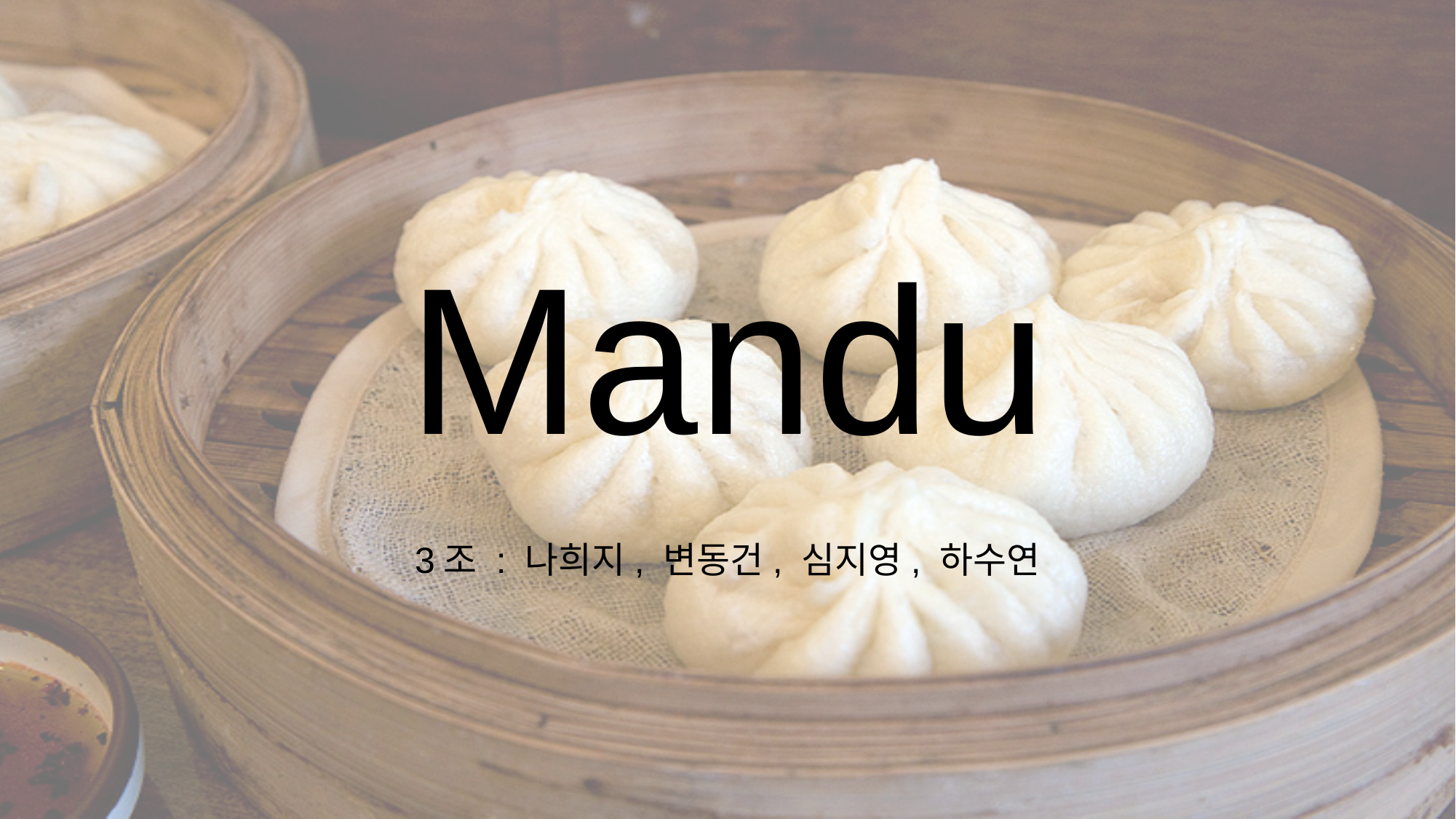

# Mandu
3조 : 나희지, 변동건, 심지영, 하수연